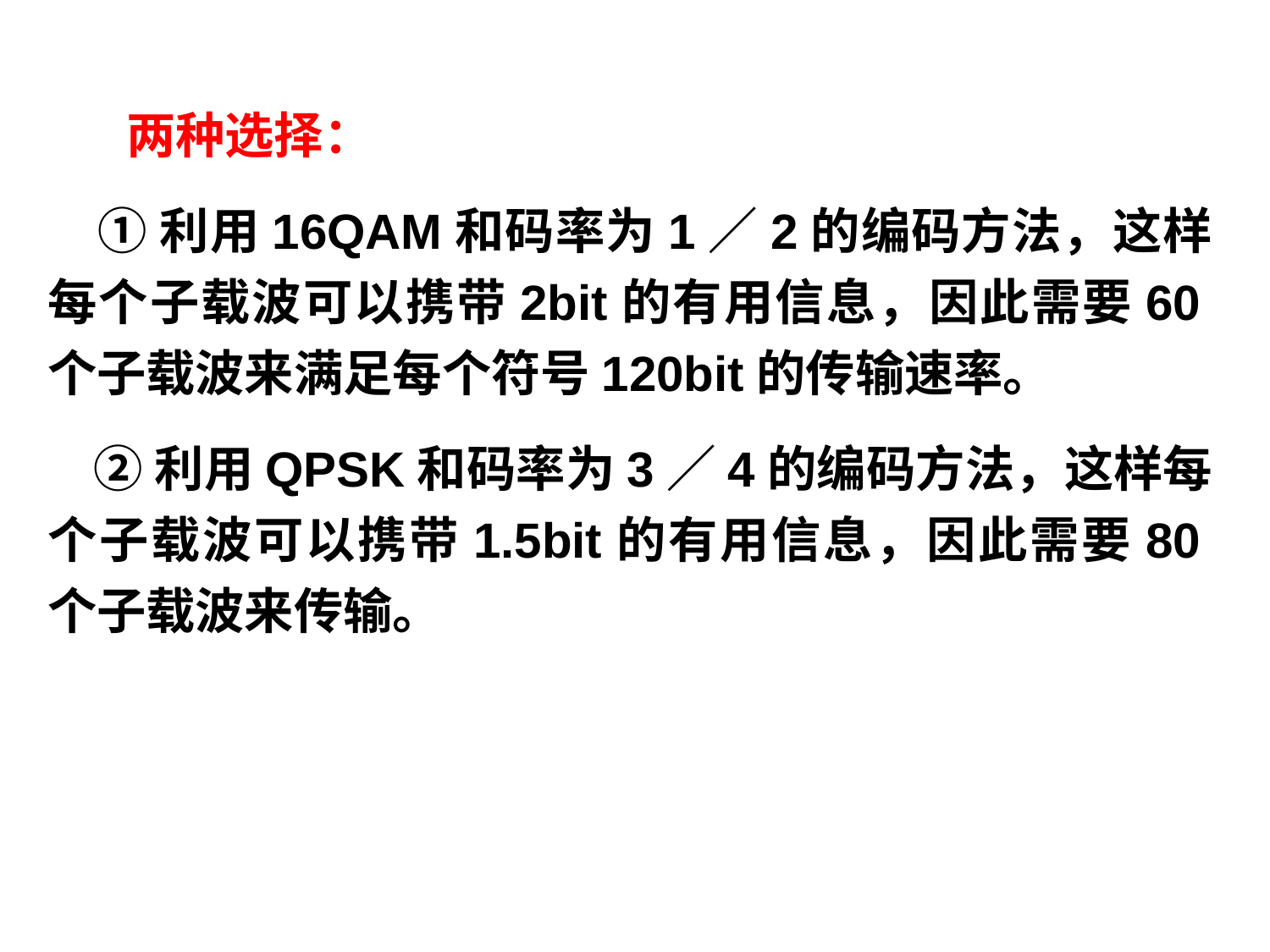

两种选择：
    ①利用16QAM和码率为1／2的编码方法，这样每个子载波可以携带2bit的有用信息，因此需要60个子载波来满足每个符号120bit的传输速率。
    ②利用QPSK和码率为3／4的编码方法，这样每个子载波可以携带1.5bit的有用信息，因此需要80个子载波来传输。